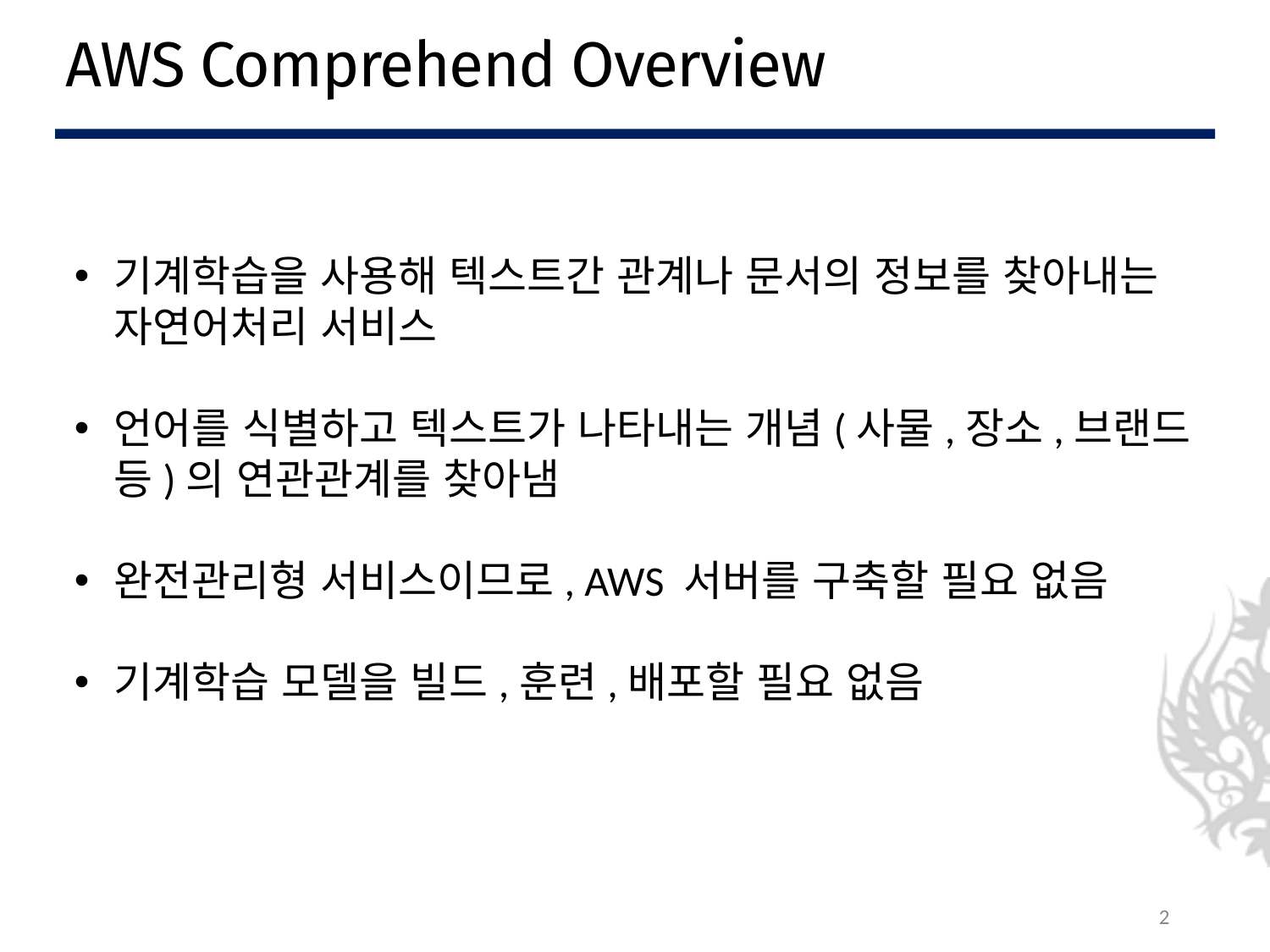

# AWS Comprehend Overview
기계학습을 사용해 텍스트간 관계나 문서의 정보를 찾아내는 자연어처리 서비스

언어를 식별하고 텍스트가 나타내는 개념(사물,장소,브랜드 등)의 연관관계를 찾아냄

완전관리형 서비스이므로, AWS 서버를 구축할 필요 없음

기계학습 모델을 빌드,훈련,배포할 필요 없음
2